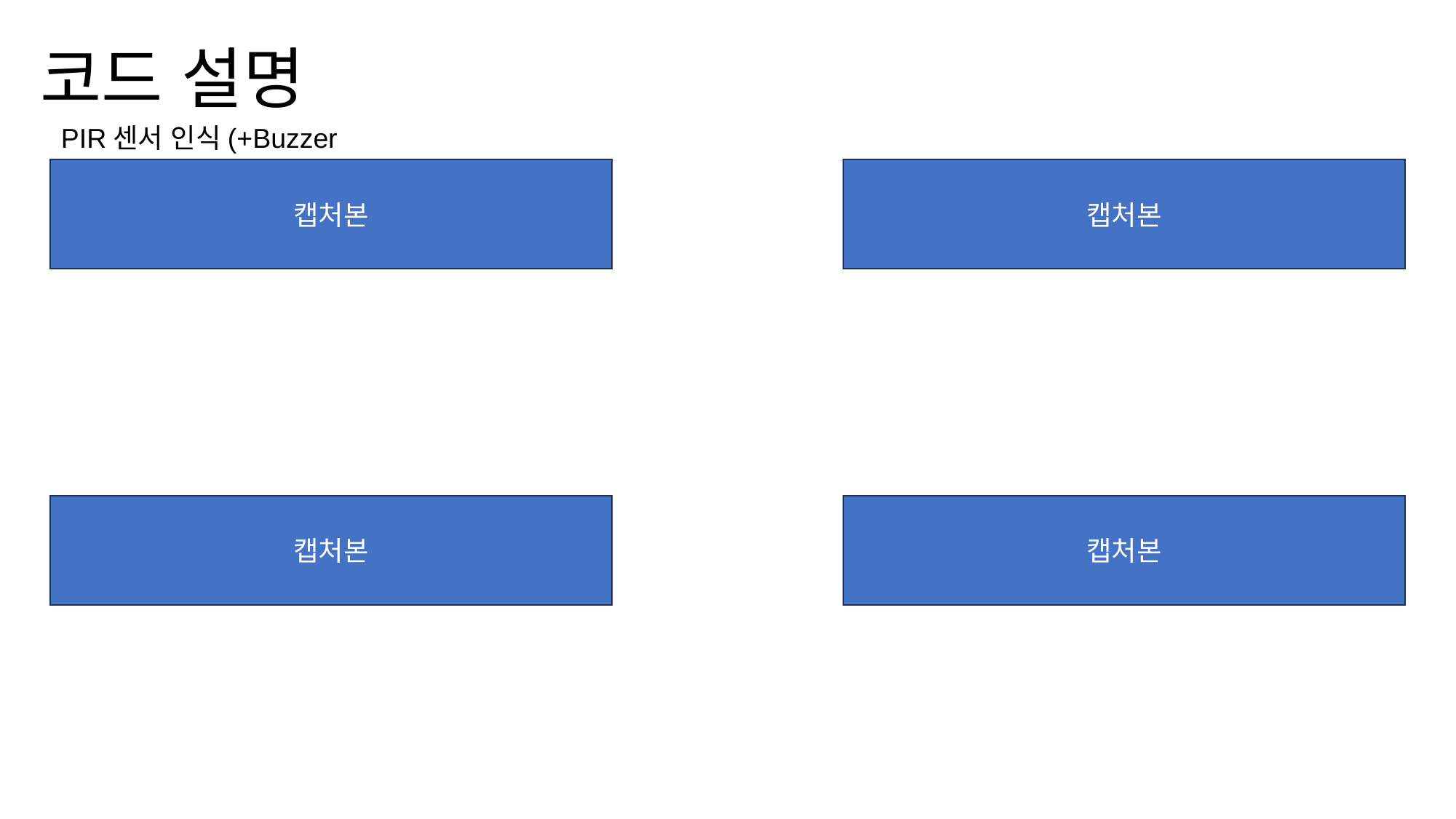

# 코드 설명
PIR센서 인식(+Buzzer On)
캡처본
캡처본
캡처본
캡처본